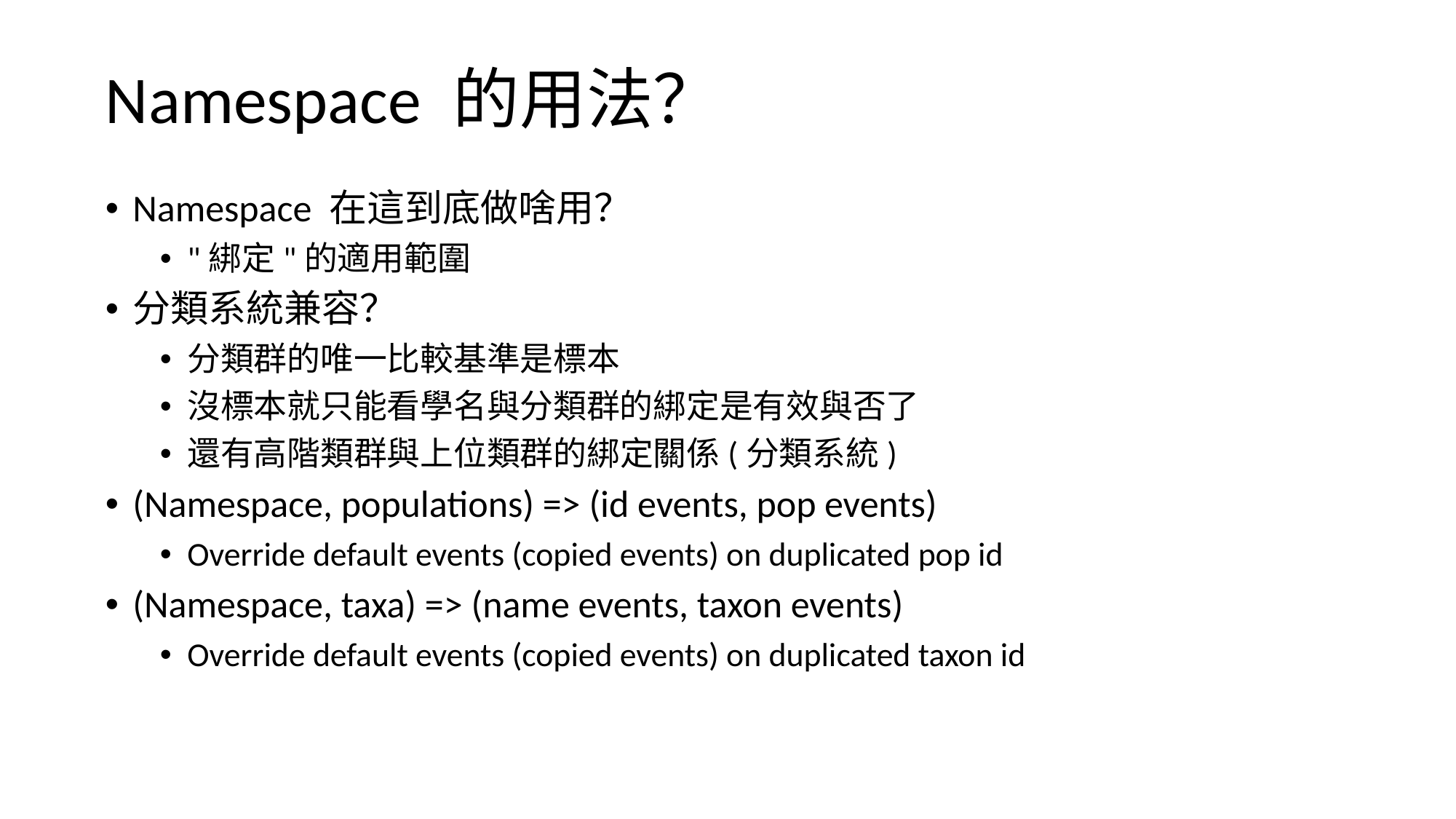

# Namespace 的用法？
Namespace 在這到底做啥用？
"綁定"的適用範圍
分類系統兼容？
分類群的唯一比較基準是標本
沒標本就只能看學名與分類群的綁定是有效與否了
還有高階類群與上位類群的綁定關係(分類系統)
(Namespace, populations) => (id events, pop events)
Override default events (copied events) on duplicated pop id
(Namespace, taxa) => (name events, taxon events)
Override default events (copied events) on duplicated taxon id
35